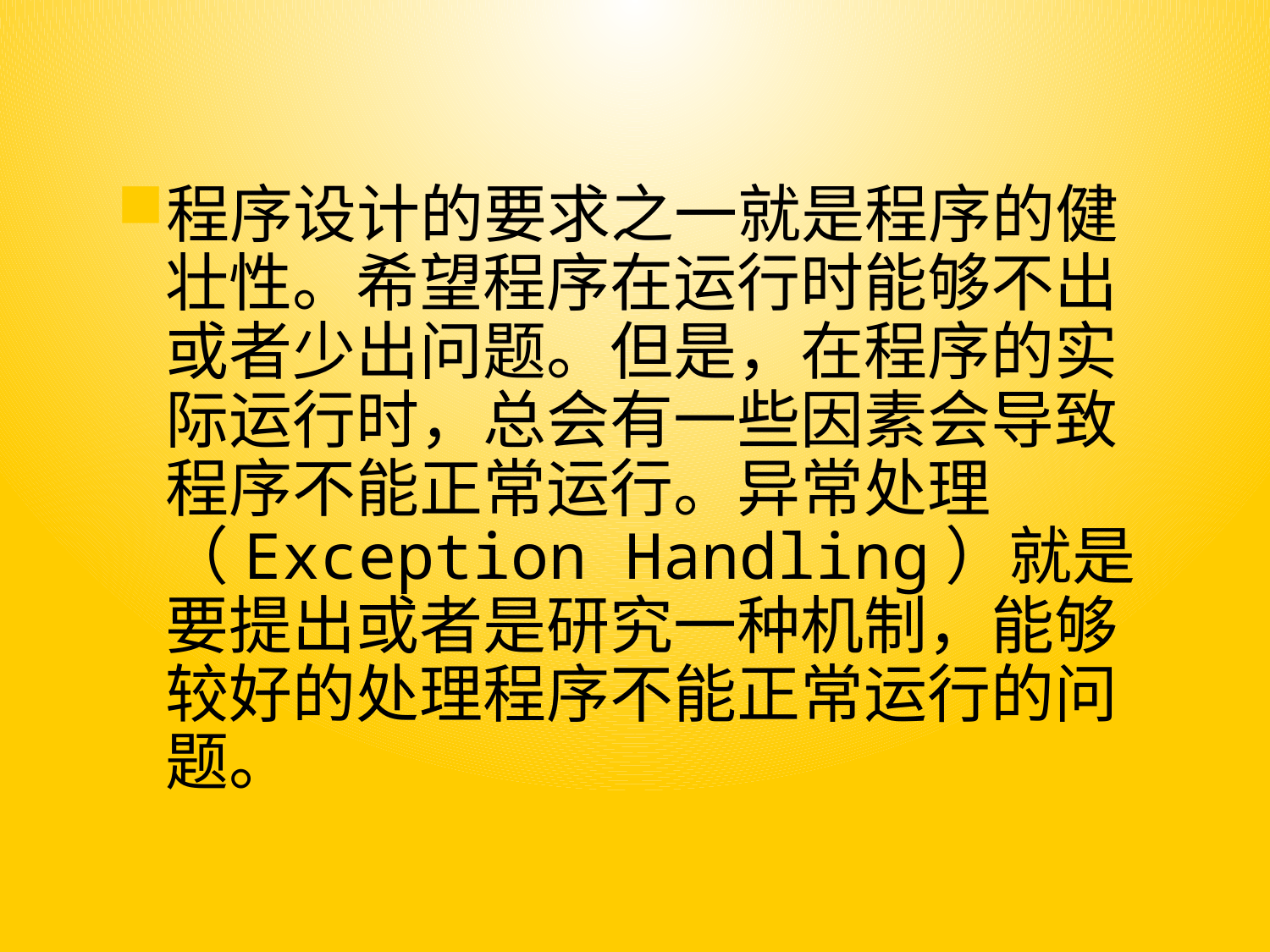

程序设计的要求之一就是程序的健壮性。希望程序在运行时能够不出或者少出问题。但是，在程序的实际运行时，总会有一些因素会导致程序不能正常运行。异常处理（Exception Handling）就是要提出或者是研究一种机制，能够较好的处理程序不能正常运行的问题。